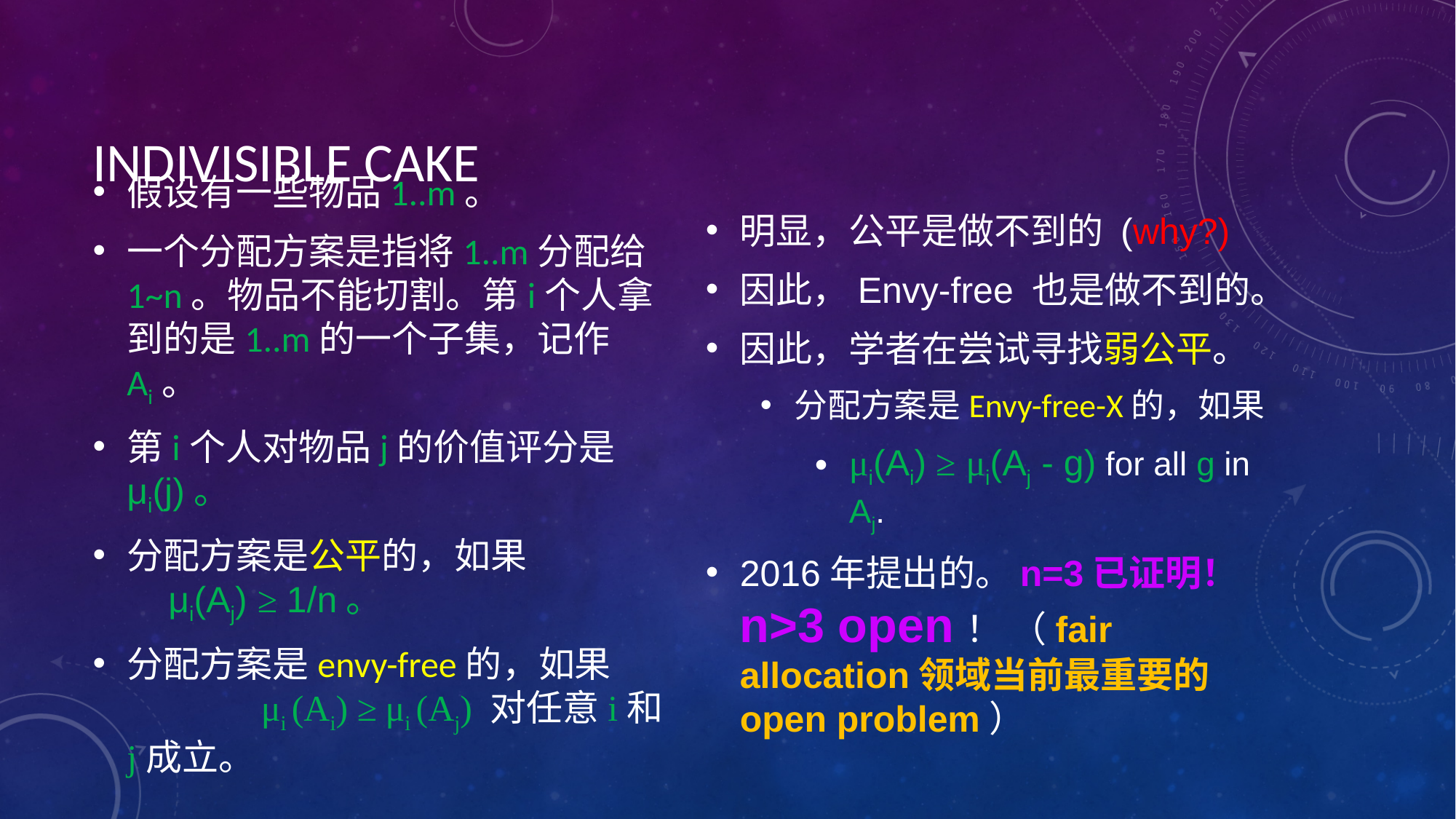

# Indivisible cake
假设有一些物品1..m。
一个分配方案是指将1..m分配给1~n。物品不能切割。第i个人拿到的是1..m的一个子集，记作Ai。
第i个人对物品j的价值评分是μi(j)。
分配方案是公平的，如果
    μi(Aj) ≥ 1/n。
分配方案是envy-free的，如果
	  μi (Ai) ≥ μi (Aj) 对任意i和j成立。
明显，公平是做不到的 (why?)
因此，Envy-free 也是做不到的。
因此，学者在尝试寻找弱公平。
分配方案是Envy-free-X的，如果
μi(Ai) ≥ μi(Aj - g) for all g in Aj.
2016年提出的。n=3已证明！
n>3 open！ （fair allocation领域当前最重要的open problem）